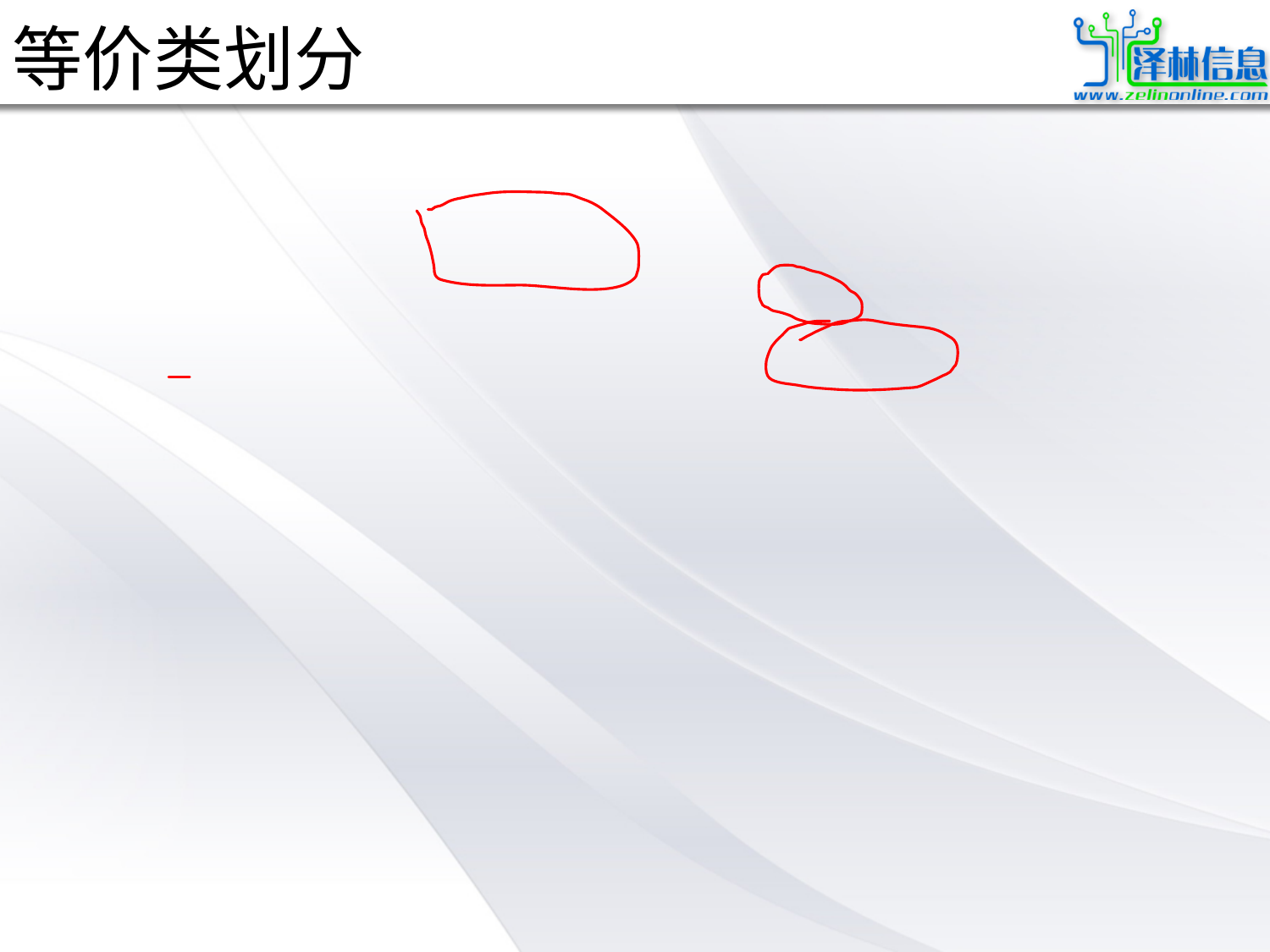

# 等价类划分
是把所有可能的输入数据,即程序的输入域划分成若干部分（子集）,然后从每一个子集中选取少数具有代表性的数据作为测试用例.该方法是一种重要的,常用的黑盒测试用例设计方法.